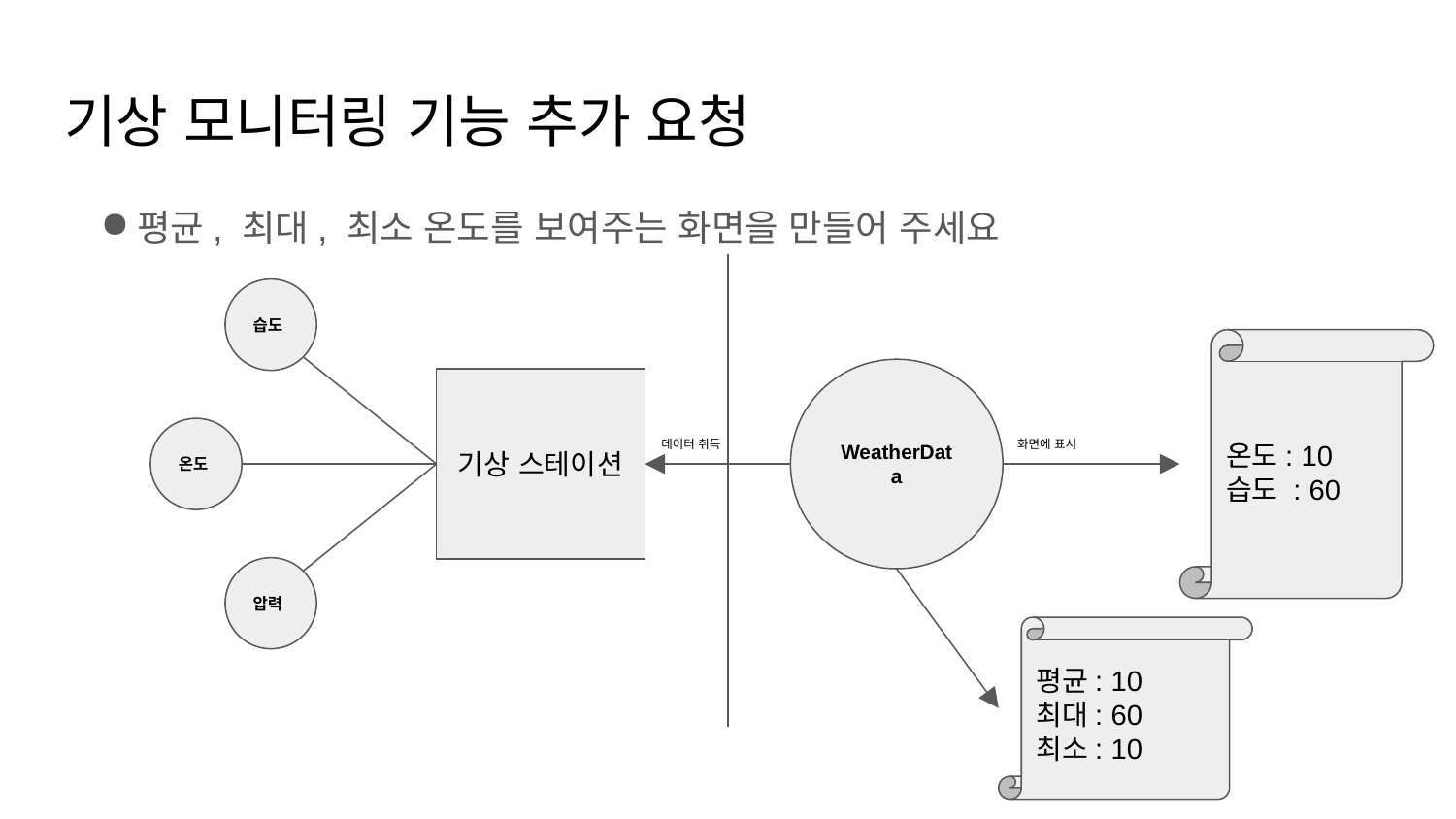

# 기상 모니터링 기능 추가 요청
평균, 최대, 최소 온도를 보여주는 화면을 만들어 주세요
습도
온도: 10
습도 : 60
WeatherData
기상 스테이션
온도
데이터 취득
화면에 표시
압력
평균: 10
최대: 60
최소: 10